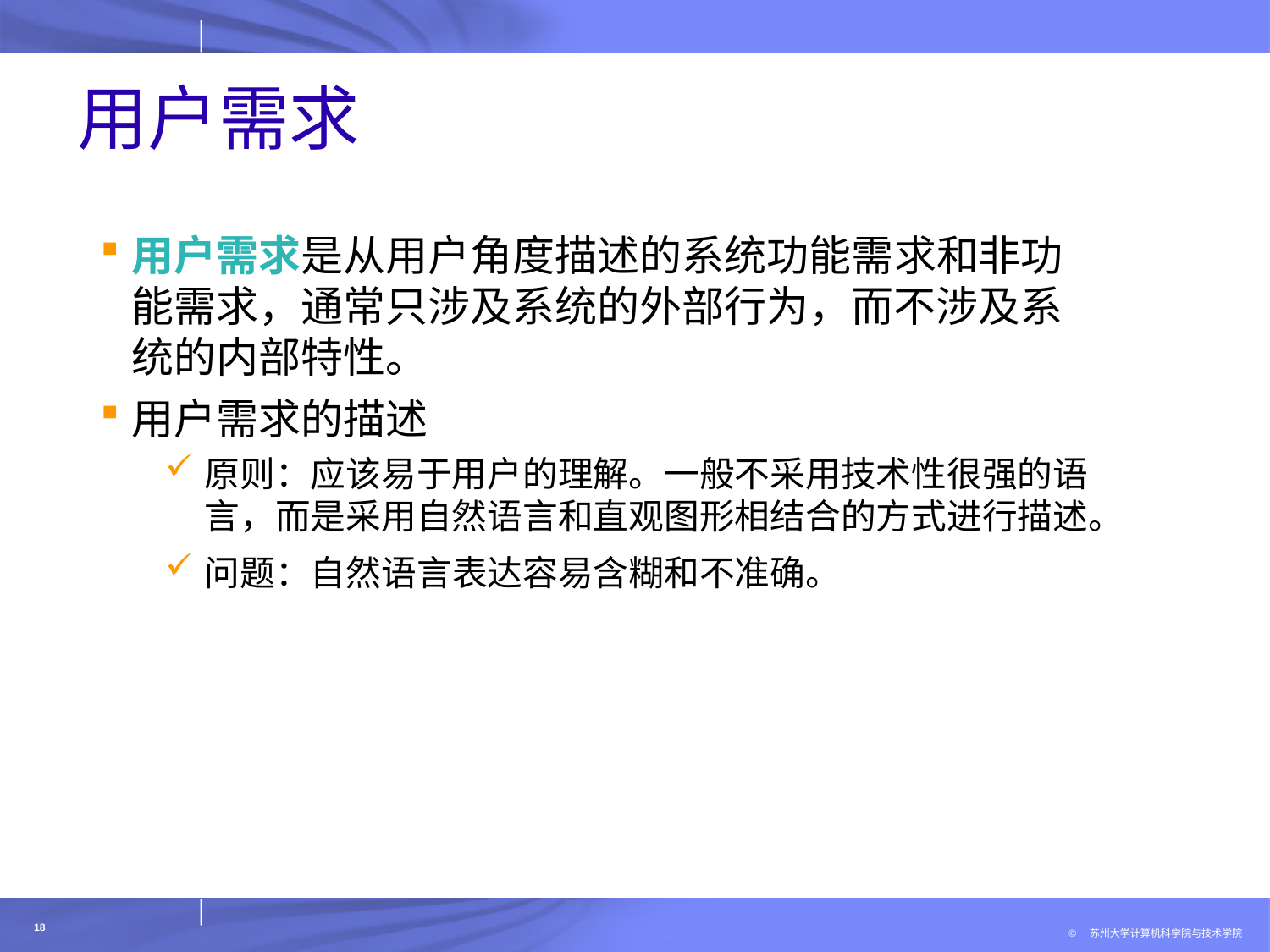

# 用户需求
用户需求是从用户角度描述的系统功能需求和非功能需求，通常只涉及系统的外部行为，而不涉及系统的内部特性。
用户需求的描述
原则：应该易于用户的理解。一般不采用技术性很强的语言，而是采用自然语言和直观图形相结合的方式进行描述。
问题：自然语言表达容易含糊和不准确。

18